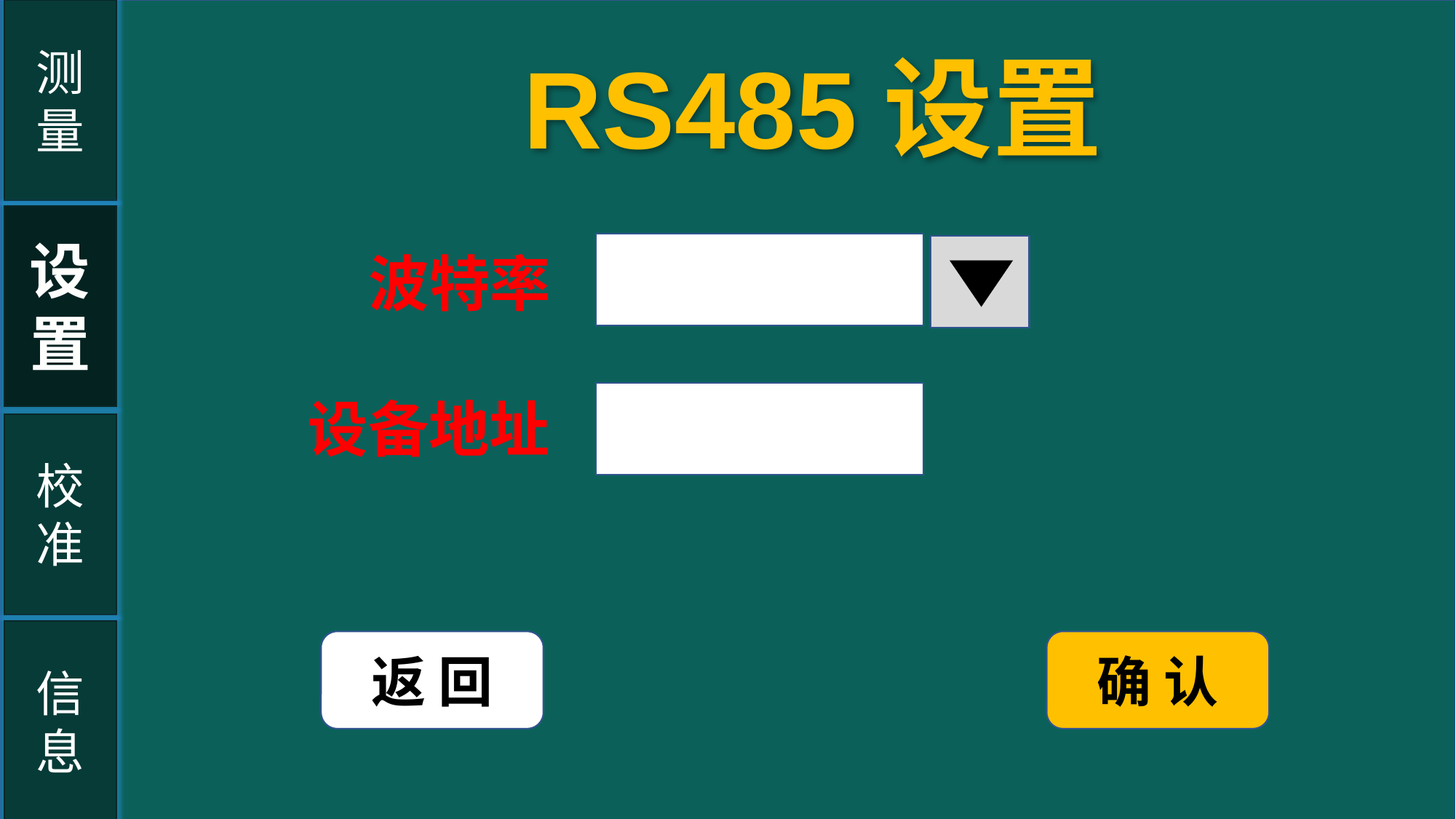

测
量
RS485设置
设置

波特率

设备地址
校
准
信
息
返 回
确 认